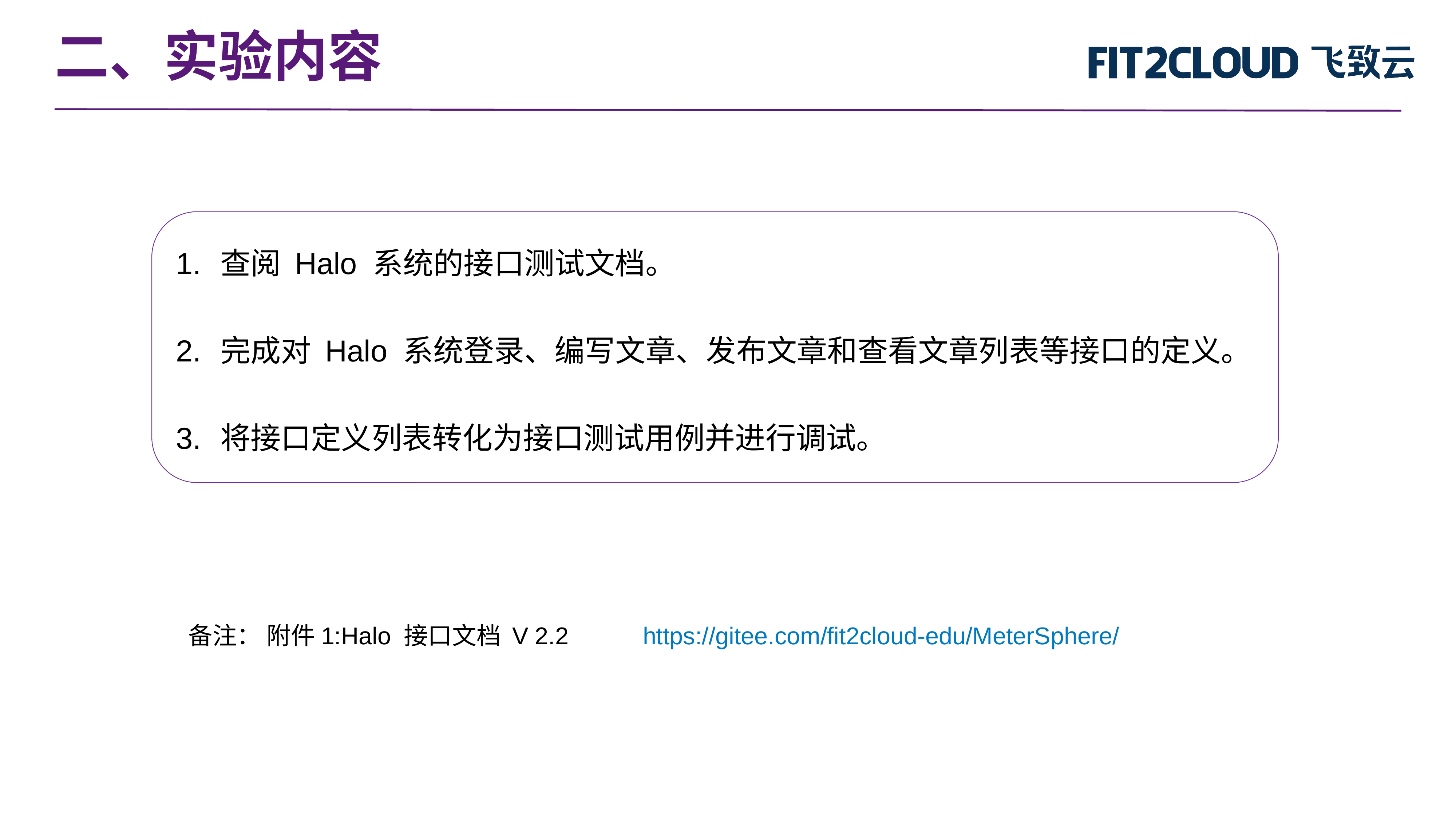

二、实验内容

查阅 Halo 系统的接口测试文档。

完成对 Halo 系统登录、编写文章、发布文章和查看文章列表等接口的定义。

将接口定义列表转化为接口测试用例并进行调试。
备注： 附件1:Halo 接口文档 V 2.2           https://gitee.com/fit2cloud-edu/MeterSphere/